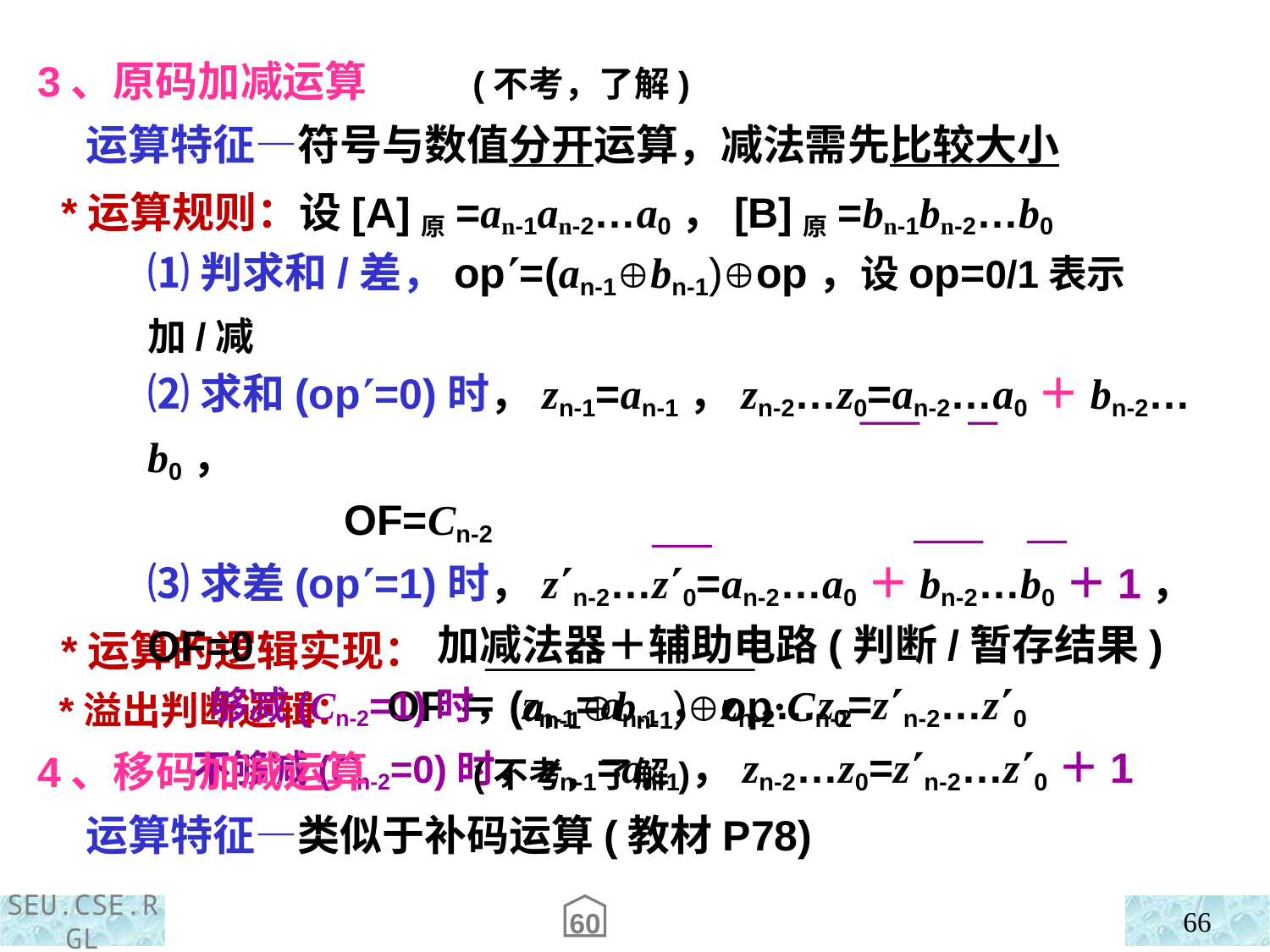

3、原码加减运算          (不考，了解)
    运算特征—符号与数值分开运算，减法需先比较大小
  *运算规则：设[A]原=an-1an-2…a0，[B]原=bn-1bn-2…b0

  *运算的逻辑实现：
  *溢出判断逻辑：
⑴判求和/差，op′=(an-1⊕bn-1)⊕op，设op=0/1表示加/减
⑵求和(op′=0)时，zn-1=an-1，zn-2…z0=an-2…a0＋bn-2…b0，
                 OF=Cn-2
⑶求差(op′=1)时，z′n-2…z′0=an-2…a0＋bn-2…b0＋1，OF=0
      够减(Cn-2=1)时，zn-1=an-1，zn-2…z0=z′n-2…z′0
    不够减(Cn-2=0)时，zn-1=an-1，zn-2…z0=z′n-2…z′0＋1

加减法器＋辅助电路(判断/暂存结果)
OF＝(an-1⊕bn-1)⊕op·Cn-2

4、移码加减运算          (不考，了解)
    运算特征—类似于补码运算(教材P78)
60
66